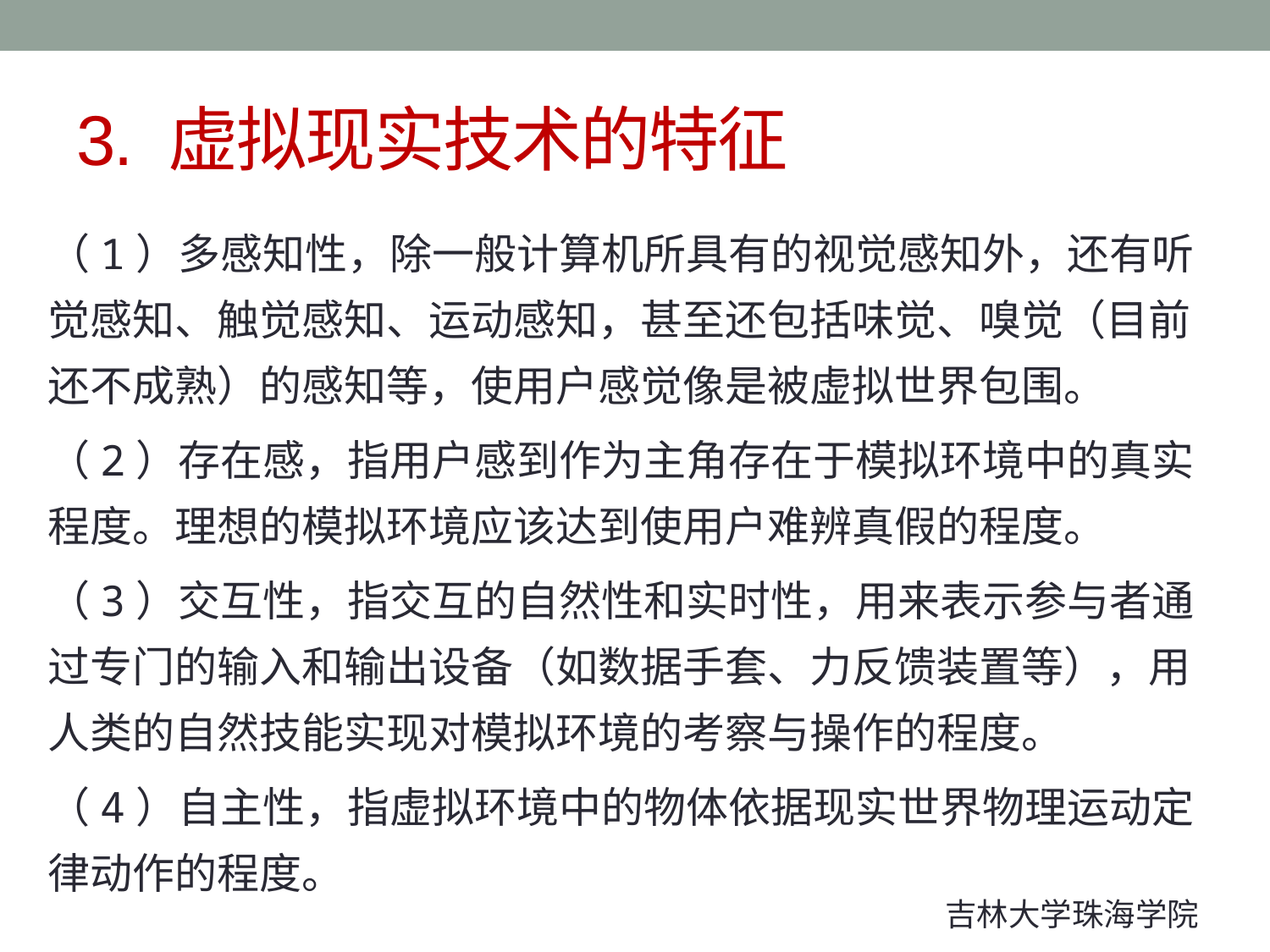

# 3. 虚拟现实技术的特征
（1）多感知性，除一般计算机所具有的视觉感知外，还有听觉感知、触觉感知、运动感知，甚至还包括味觉、嗅觉（目前还不成熟）的感知等，使用户感觉像是被虚拟世界包围。
（2）存在感，指用户感到作为主角存在于模拟环境中的真实程度。理想的模拟环境应该达到使用户难辨真假的程度。
（3）交互性，指交互的自然性和实时性，用来表示参与者通过专门的输入和输出设备（如数据手套、力反馈装置等），用人类的自然技能实现对模拟环境的考察与操作的程度。
（4）自主性，指虚拟环境中的物体依据现实世界物理运动定律动作的程度。